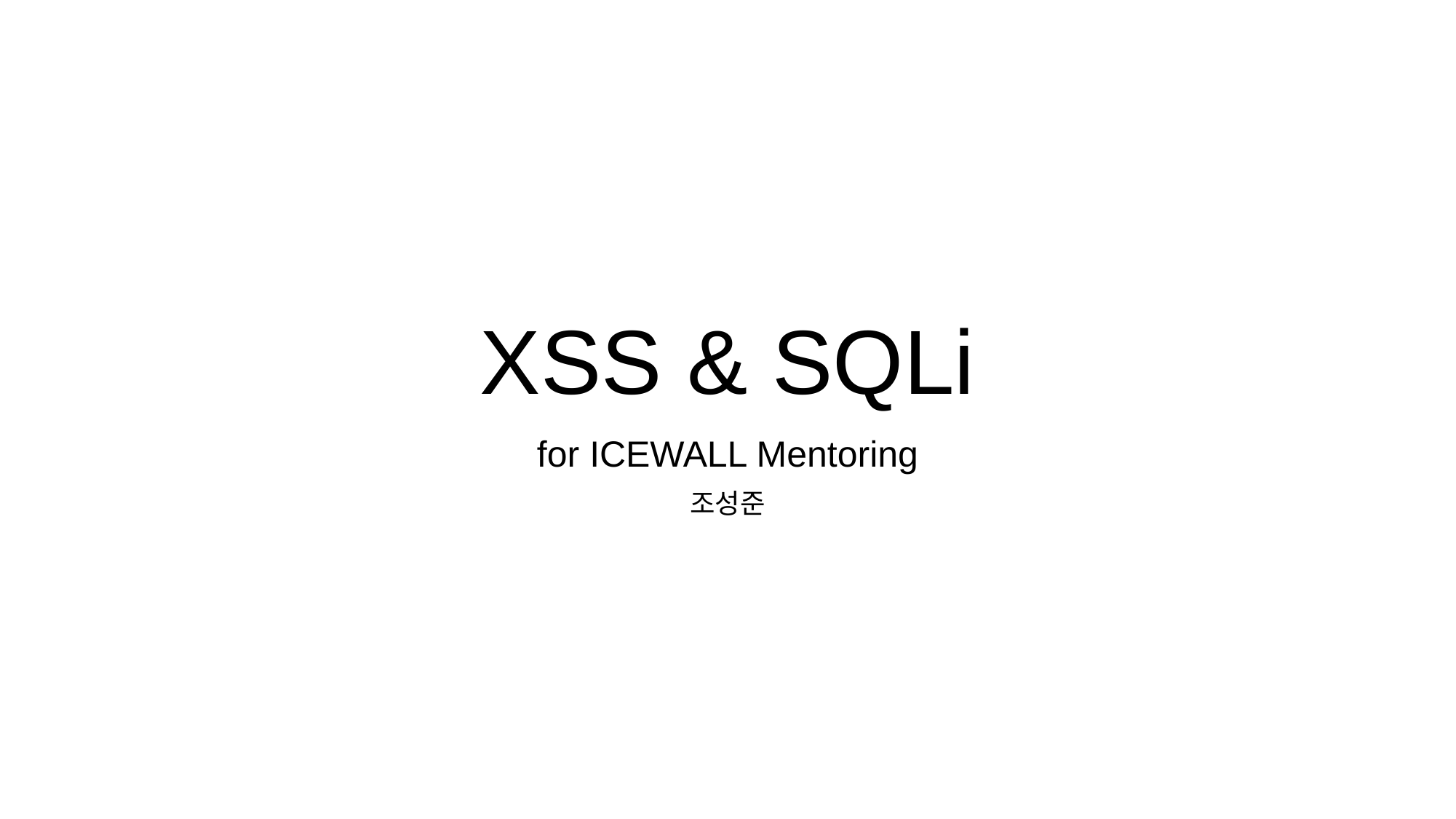

# XSS & SQLi
for ICEWALL Mentoring
조성준